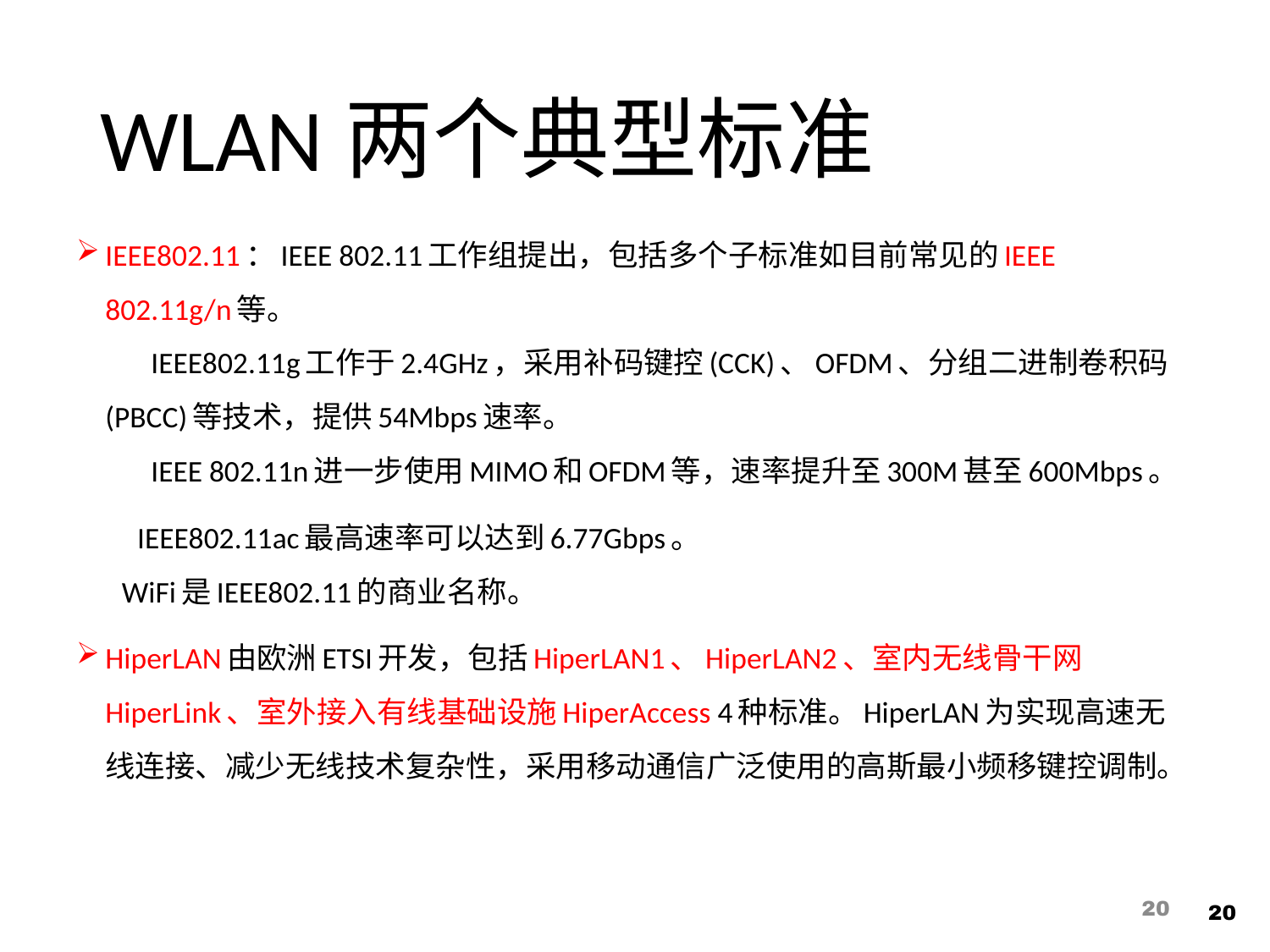

# WLAN两个典型标准
IEEE802.11：IEEE 802.11工作组提出，包括多个子标准如目前常见的IEEE 802.11g/n等。
      IEEE802.11g工作于2.4GHz，采用补码键控(CCK)、OFDM、分组二进制卷积码(PBCC)等技术，提供54Mbps速率。
      IEEE 802.11n进一步使用MIMO和OFDM等，速率提升至300M甚至600Mbps。
         IEEE802.11ac最高速率可以达到6.77Gbps。
      WiFi是IEEE802.11的商业名称。
HiperLAN由欧洲ETSI开发，包括HiperLAN1、HiperLAN2、室内无线骨干网HiperLink、室外接入有线基础设施HiperAccess 4种标准。HiperLAN为实现高速无线连接、减少无线技术复杂性，采用移动通信广泛使用的高斯最小频移键控调制。
20
20